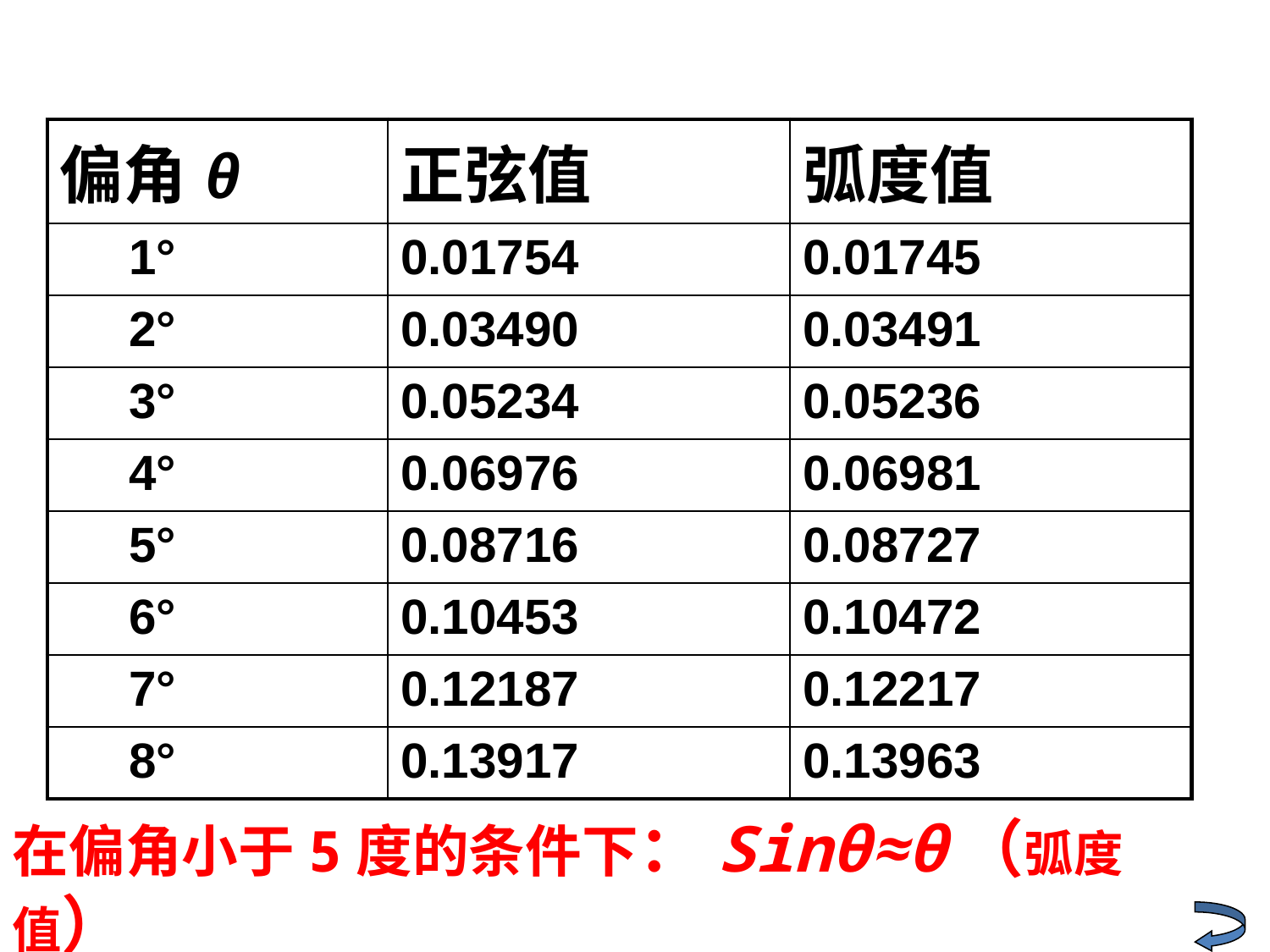

| 偏角θ | 正弦值 | 弧度值 |
| --- | --- | --- |
| 1° | 0.01754 | 0.01745 |
| 2° | 0.03490 | 0.03491 |
| 3° | 0.05234 | 0.05236 |
| 4° | 0.06976 | 0.06981 |
| 5° | 0.08716 | 0.08727 |
| 6° | 0.10453 | 0.10472 |
| 7° | 0.12187 | 0.12217 |
| 8° | 0.13917 | 0.13963 |
在偏角小于5度的条件下：Sinθ≈θ（弧度值）